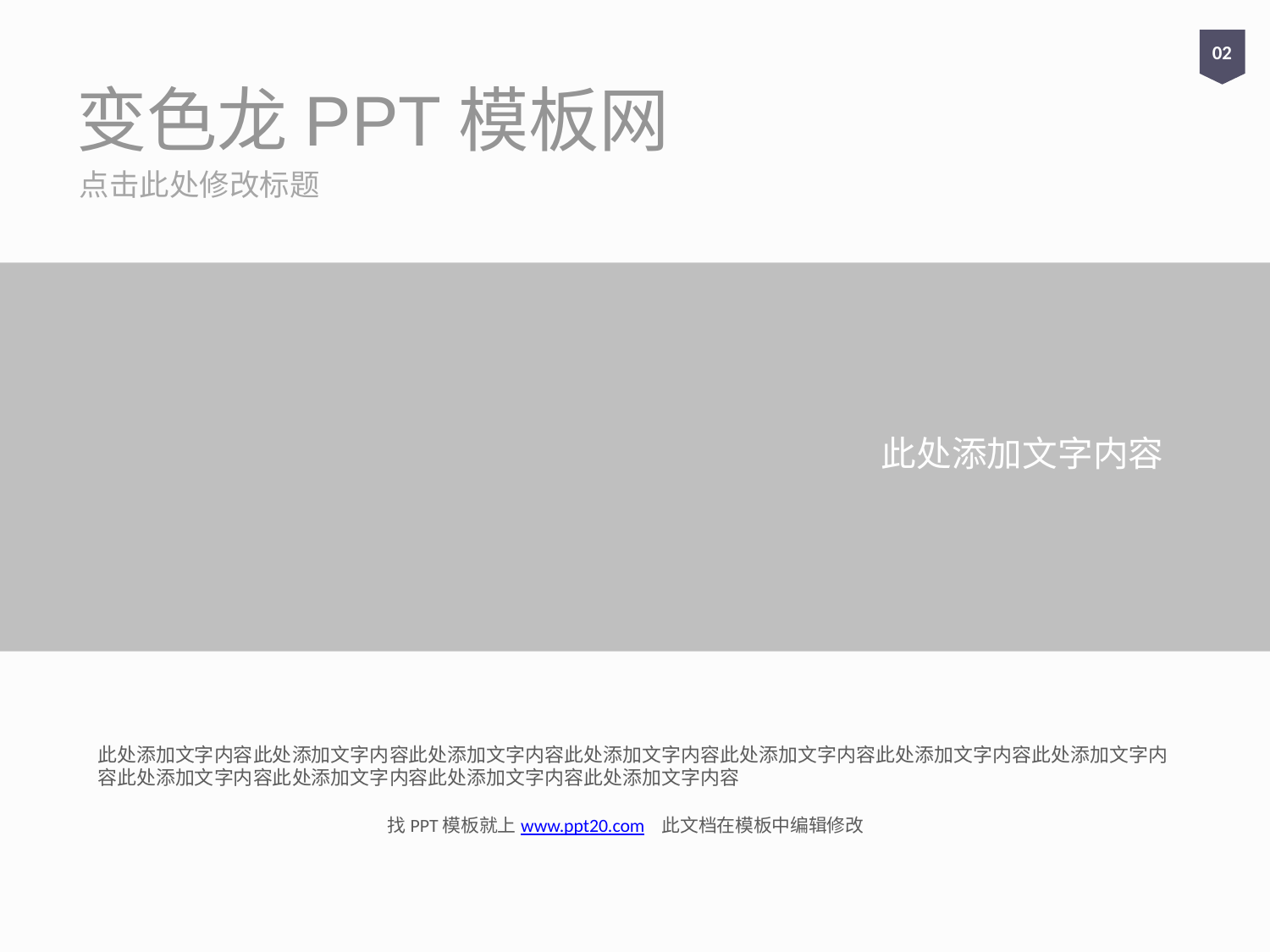

02
变色龙PPT模板网
点击此处修改标题

# 此处添加文字内容
此处添加文字内容此处添加文字内容此处添加文字内容此处添加文字内容此处添加文字内容此处添加文字内容此处添加文字内容此处添加文字内容此处添加文字内容此处添加文字内容此处添加文字内容